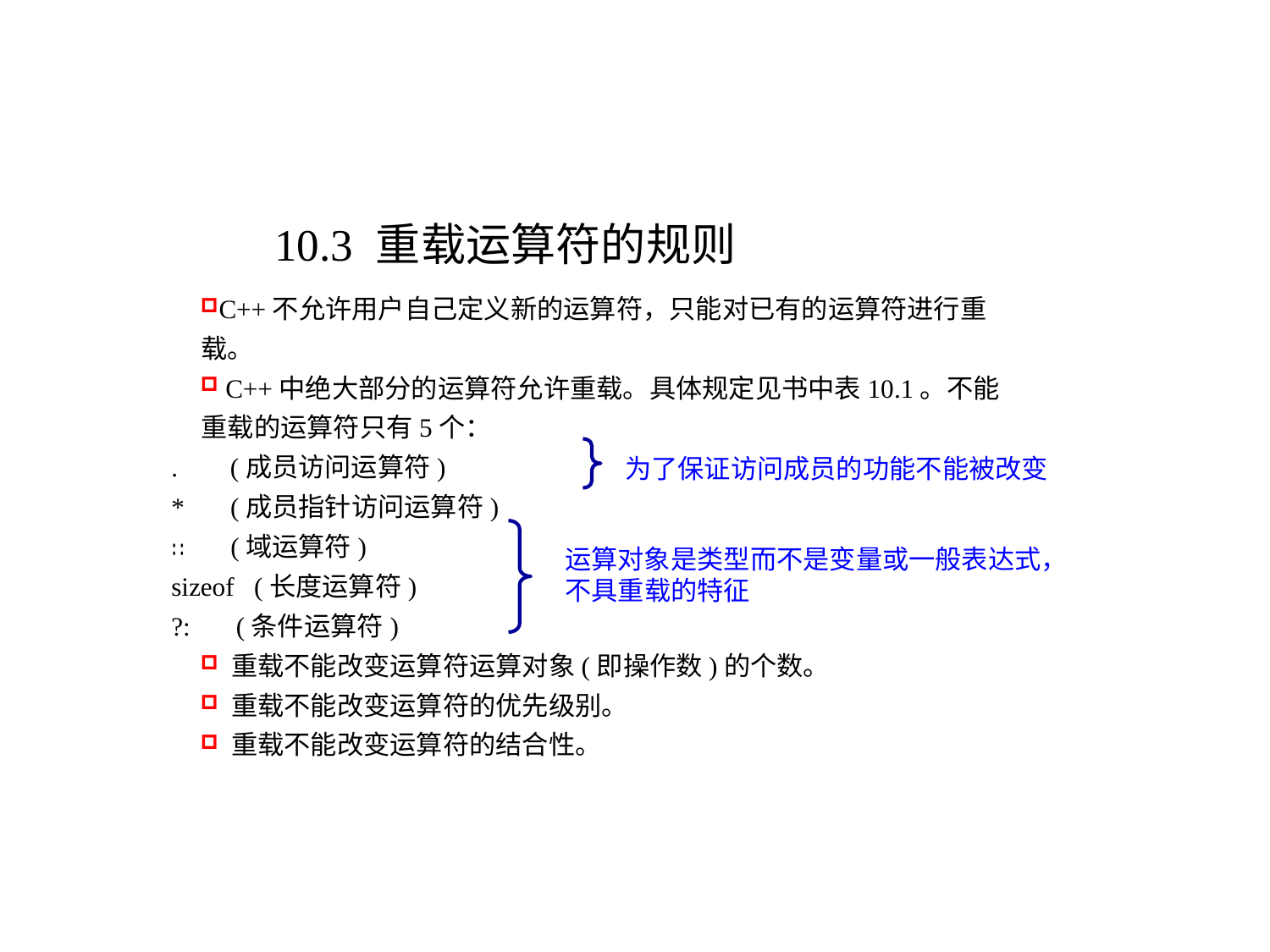

10.3 重载运算符的规则
C++不允许用户自己定义新的运算符，只能对已有的运算符进行重载。
 C++中绝大部分的运算符允许重载。具体规定见书中表10.1。不能重载的运算符只有5个：
.        (成员访问运算符)
*       (成员指针访问运算符)
∷     (域运算符)
sizeof   (长度运算符)
?:       (条件运算符)
 重载不能改变运算符运算对象(即操作数)的个数。
 重载不能改变运算符的优先级别。
 重载不能改变运算符的结合性。

为了保证访问成员的功能不能被改变

运算对象是类型而不是变量或一般表达式，不具重载的特征